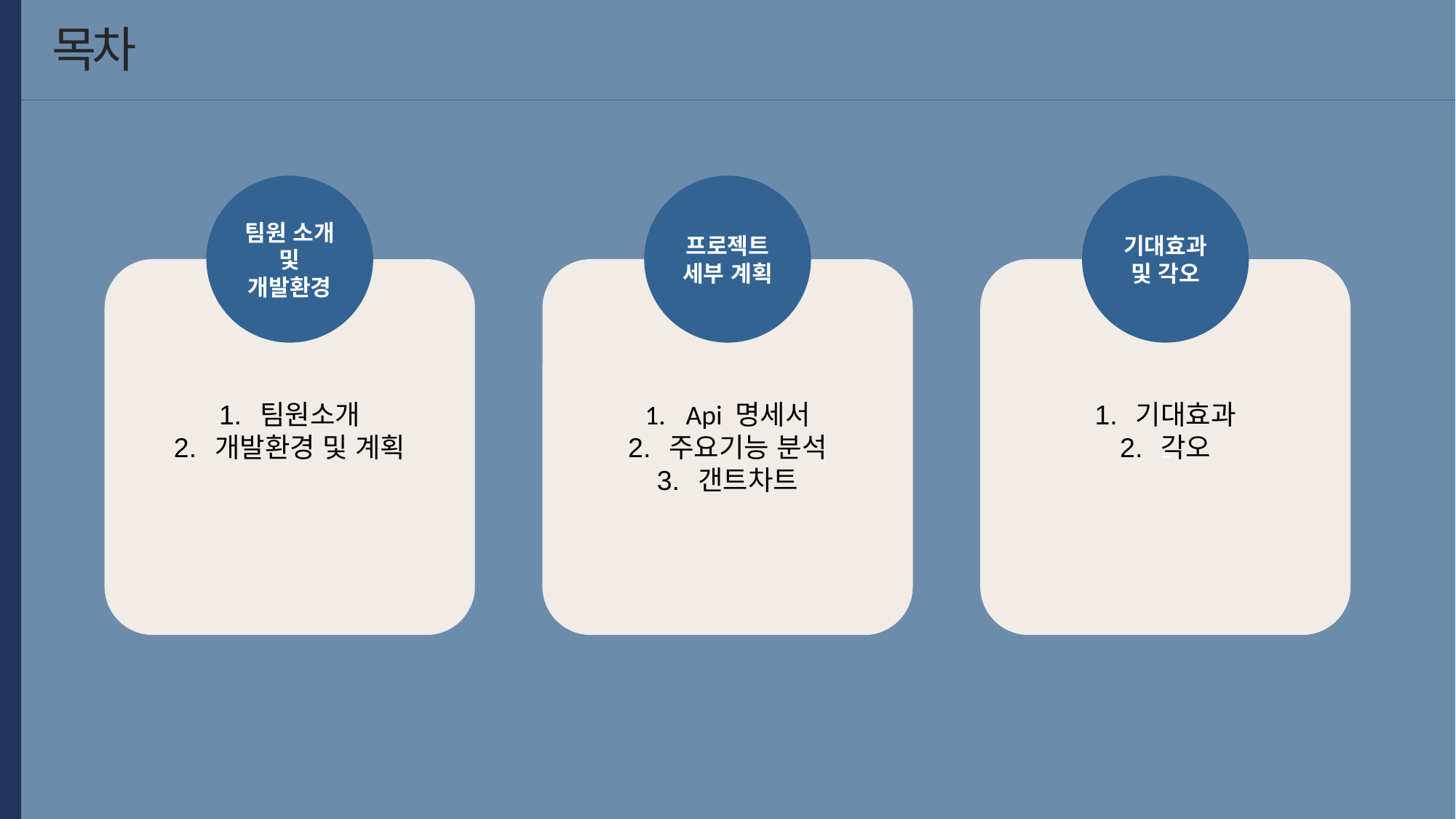

목차
팀원 소개 및
개발환경

프로젝트
세부 계획

기대효과 및 각오
1
팀원소개
개발환경 및 계획
Api 명세서
주요기능 분석
갠트차트

기대효과
각오